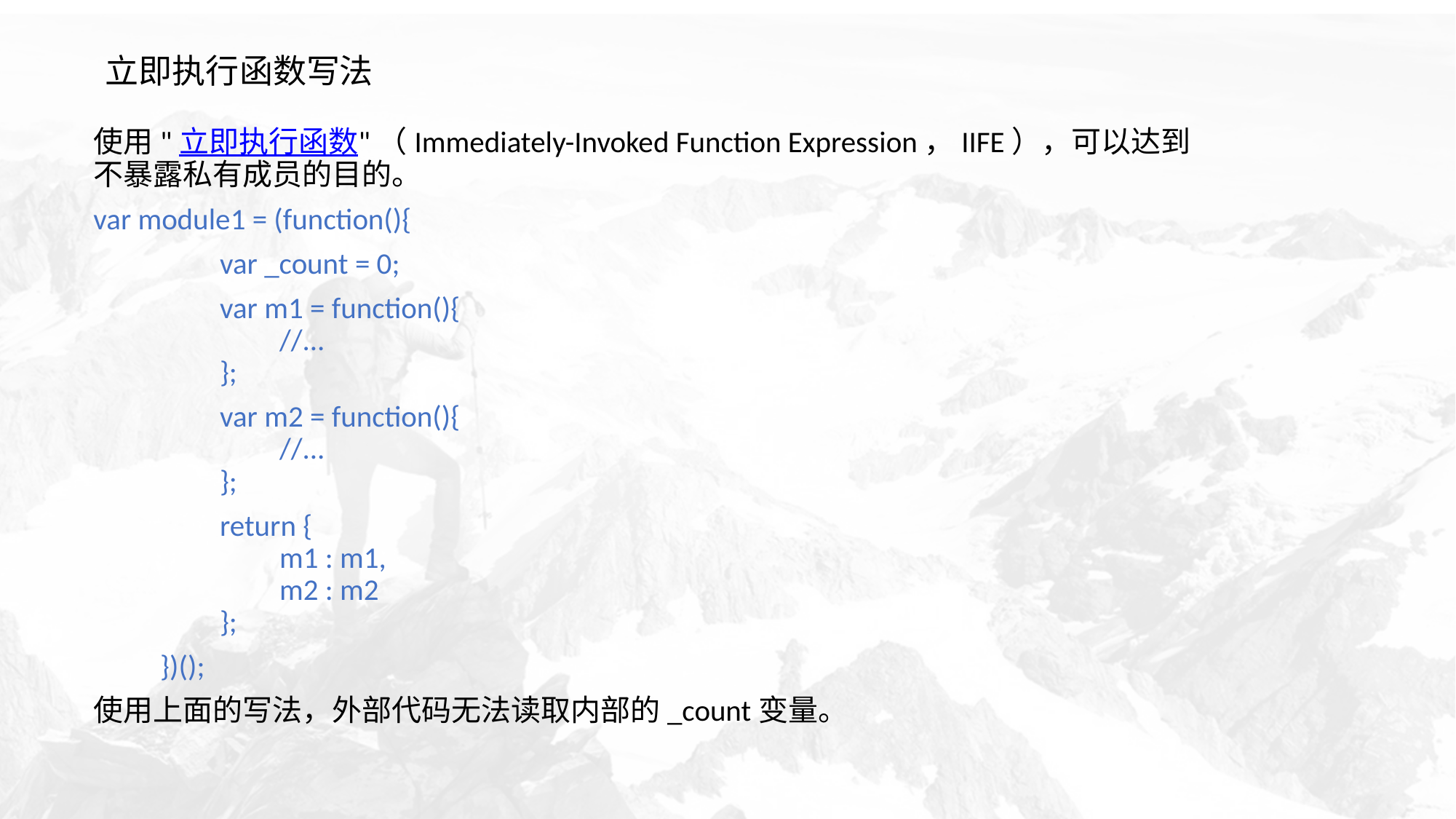

# 立即执行函数写法
使用"立即执行函数"（Immediately-Invoked Function Expression，IIFE），可以达到不暴露私有成员的目的。
var module1 = (function(){
　　　　var _count = 0;
　　　　var m1 = function(){
　　　　　　//...
　　　　};
　　　　var m2 = function(){
　　　　　　//...
　　　　};
　　　　return {
　　　　　　m1 : m1,
　　　　　　m2 : m2
　　　　};
　　})();
使用上面的写法，外部代码无法读取内部的_count变量。